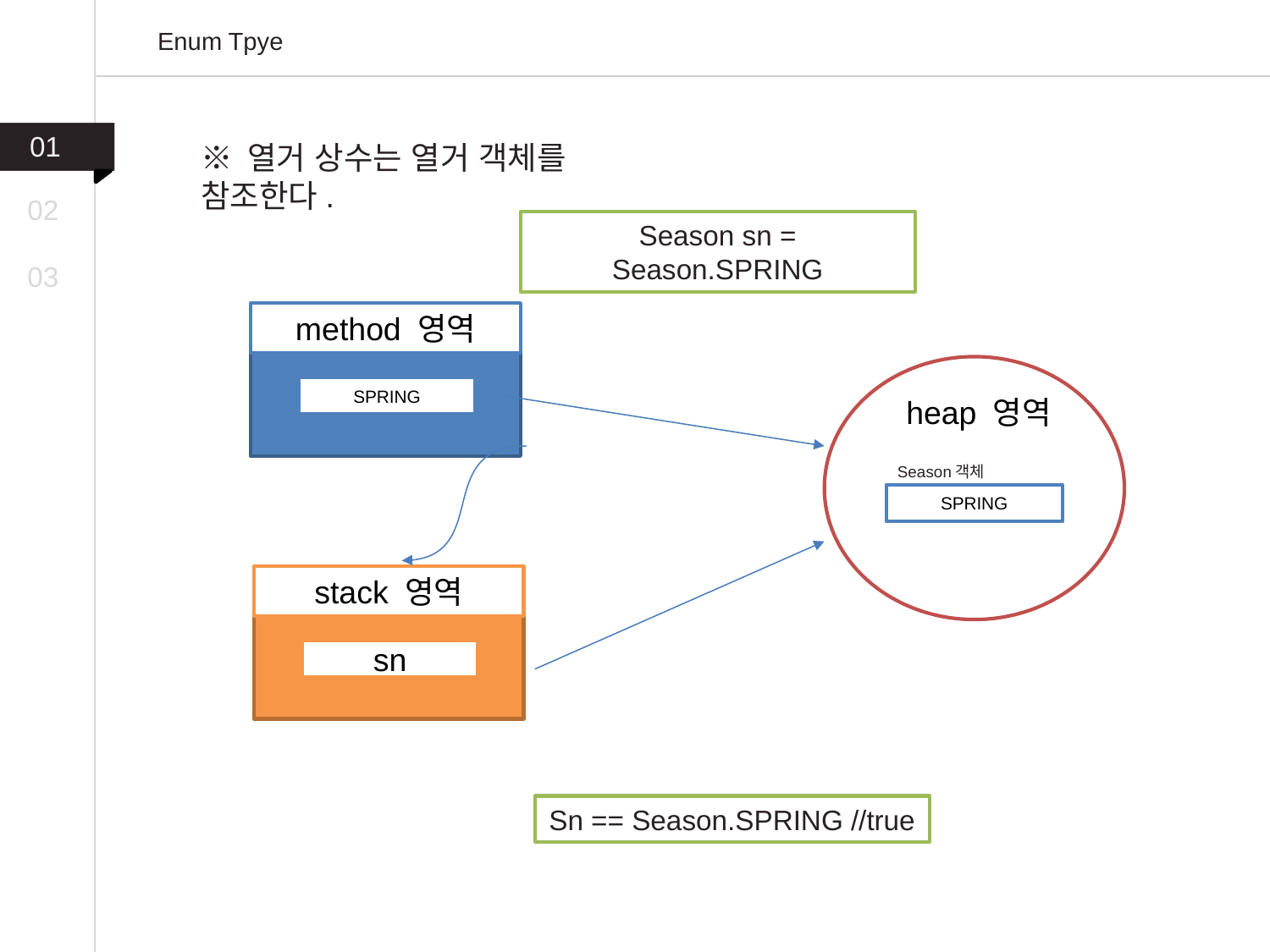

Enum Tpye
01
01

※ 열거 상수는 열거 객체를 참조한다.

02
Season sn = Season.SPRING
03
method 영역

 heap 영역

SPRING
Season객체
SPRING
stack 영역

sn
Sn == Season.SPRING //true